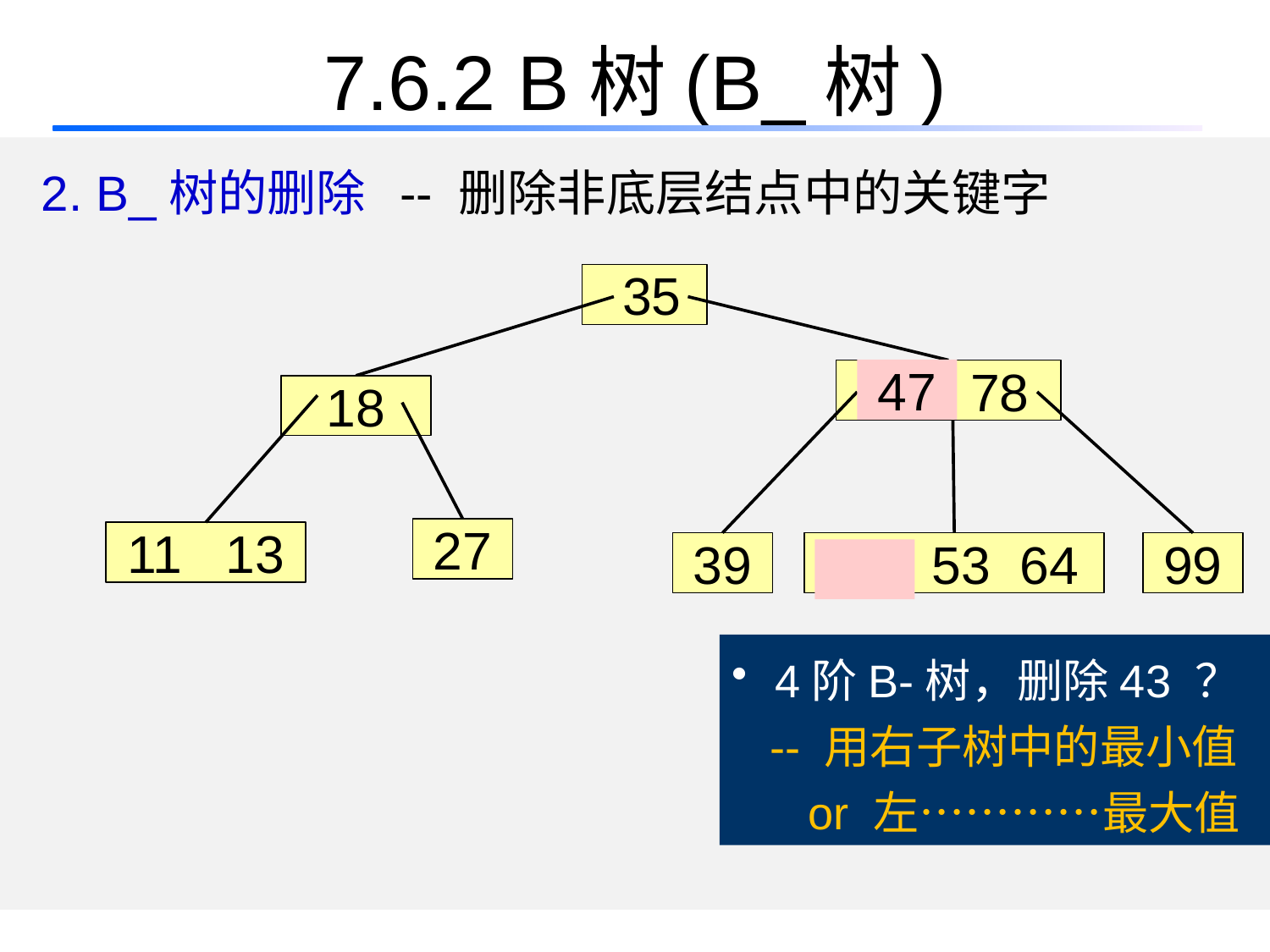

# 7.6.2 B树(B_树)

 2. B_树的删除  -- 删除非底层结点中的关键字
 35
47
43   78
18
27
11   13
39
47   53  64
99

 4阶B-树，删除43 ？
   -- 用右子树中的最小值
      or 左…………最大值